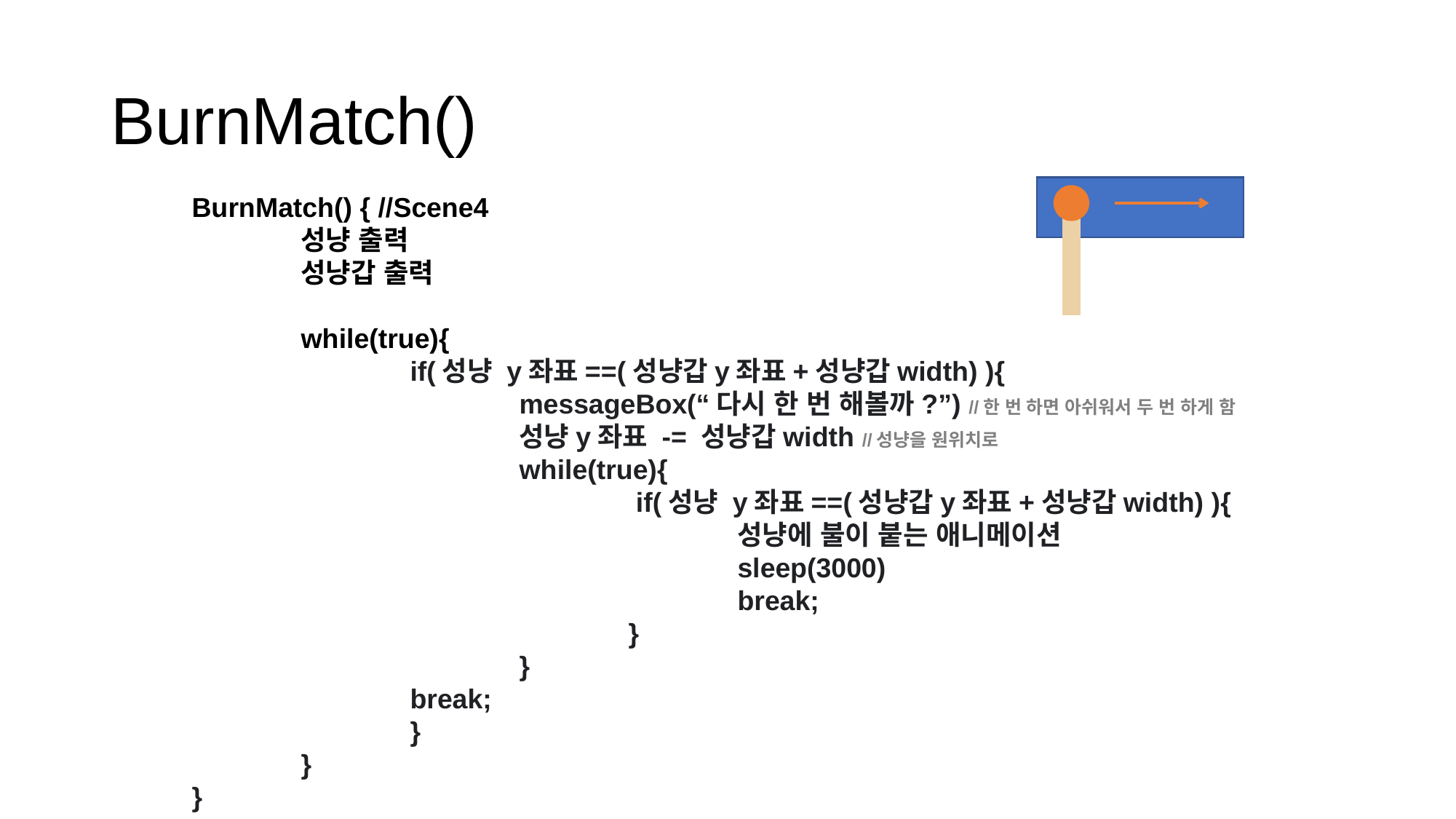

# BurnMatch()

BurnMatch() { //Scene4
	성냥 출력
	성냥갑 출력

	while(true){
	if(성냥 y좌표==(성냥갑y좌표+성냥갑width) ){
		messageBox(“다시 한 번 해볼까?”) //한 번 하면 아쉬워서 두 번 하게 함
		성냥y좌표 -= 성냥갑width //성냥을 원위치로
		while(true){
		 if(성냥 y좌표==(성냥갑y좌표+성냥갑width) ){
			성냥에 불이 붙는 애니메이션
			sleep(3000)
			break;
		}
	}
break;
	}
}
}